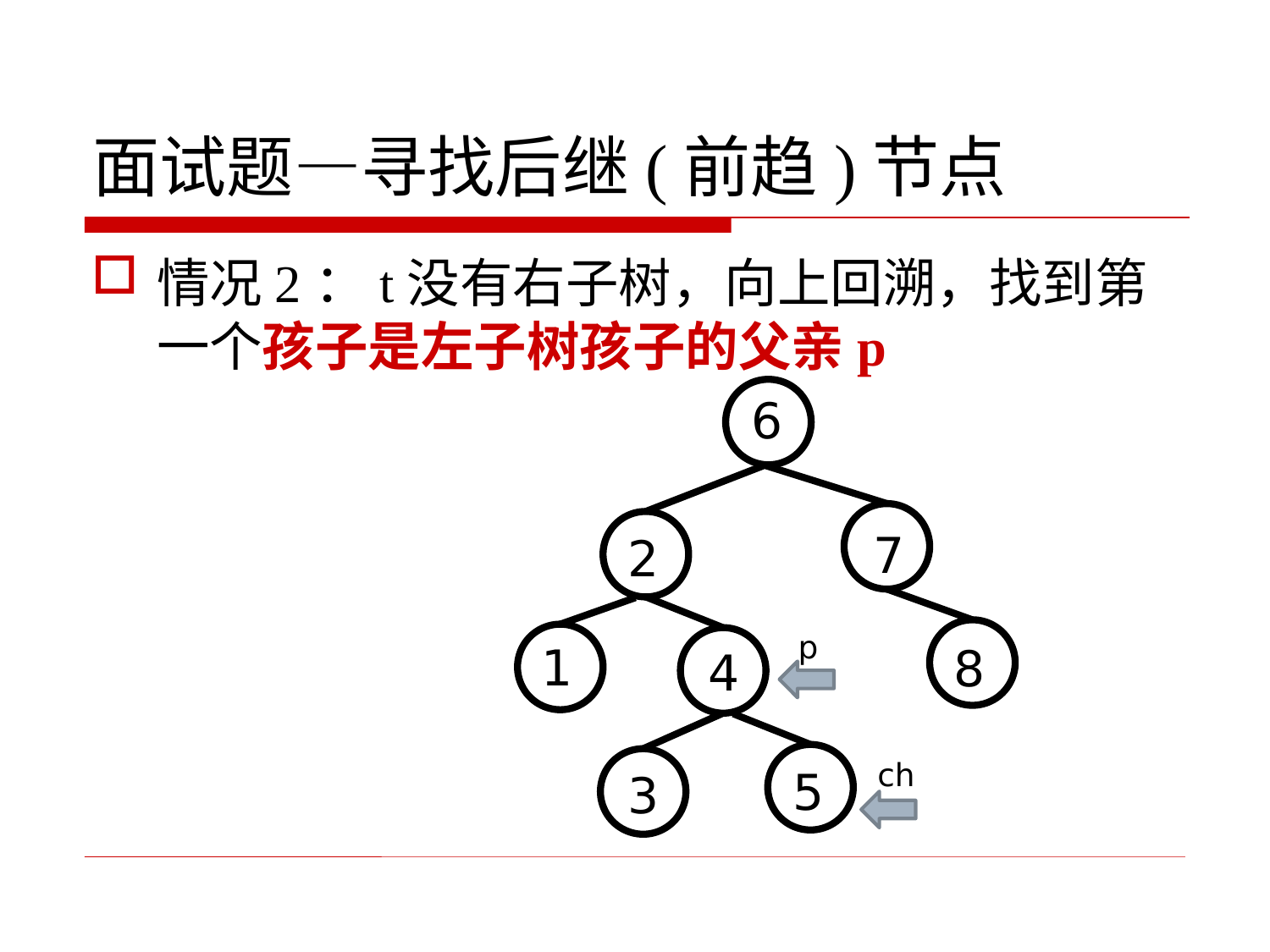

# 面试题—寻找后继(前趋)节点
情况2：t没有右子树，向上回溯，找到第一个孩子是左子树孩子的父亲p

6

7

2

8

1

4

5
3
p

ch